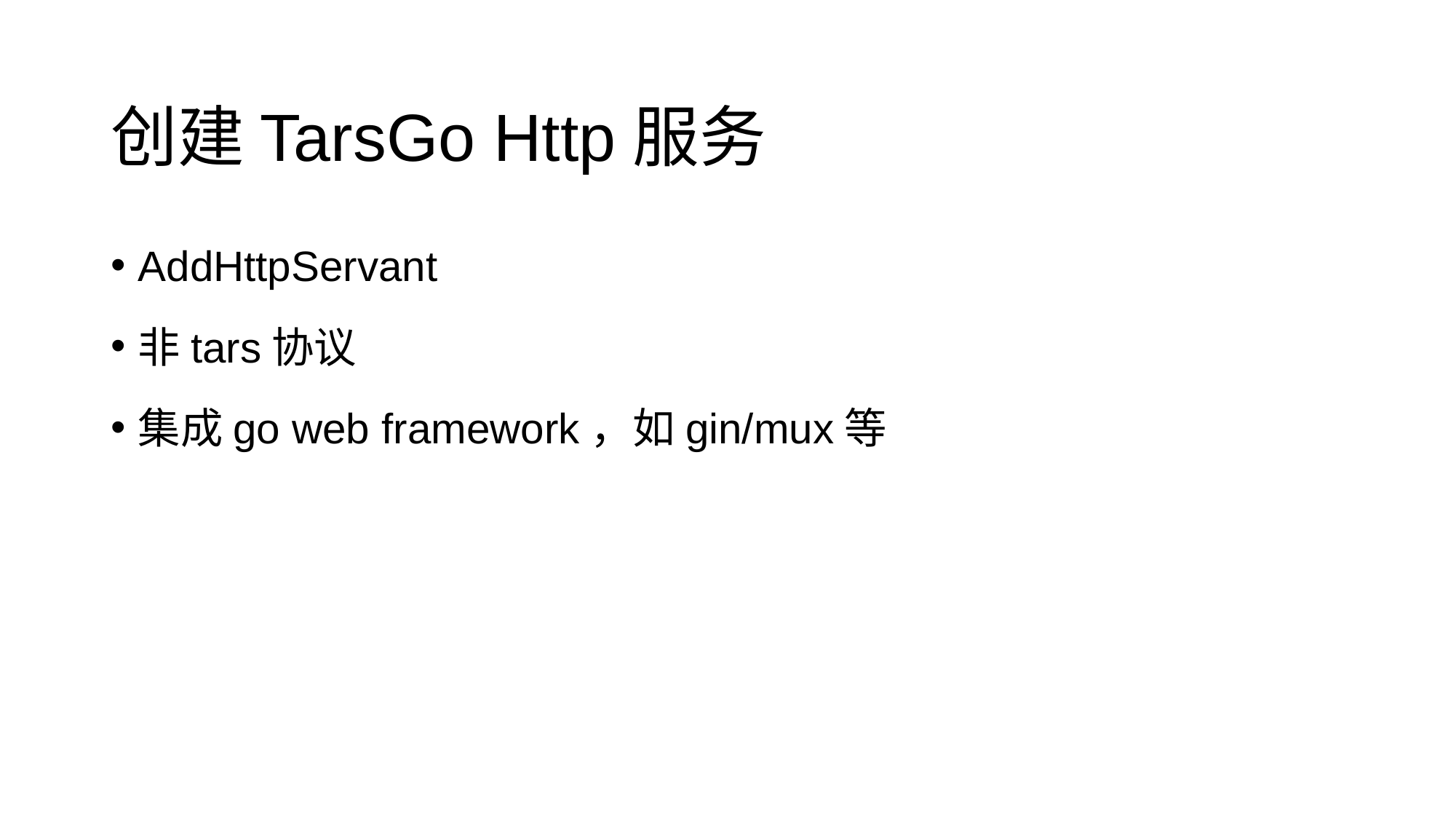

创建TarsGo Http服务
AddHttpServant
非tars协议
集成go web framework，如gin/mux等